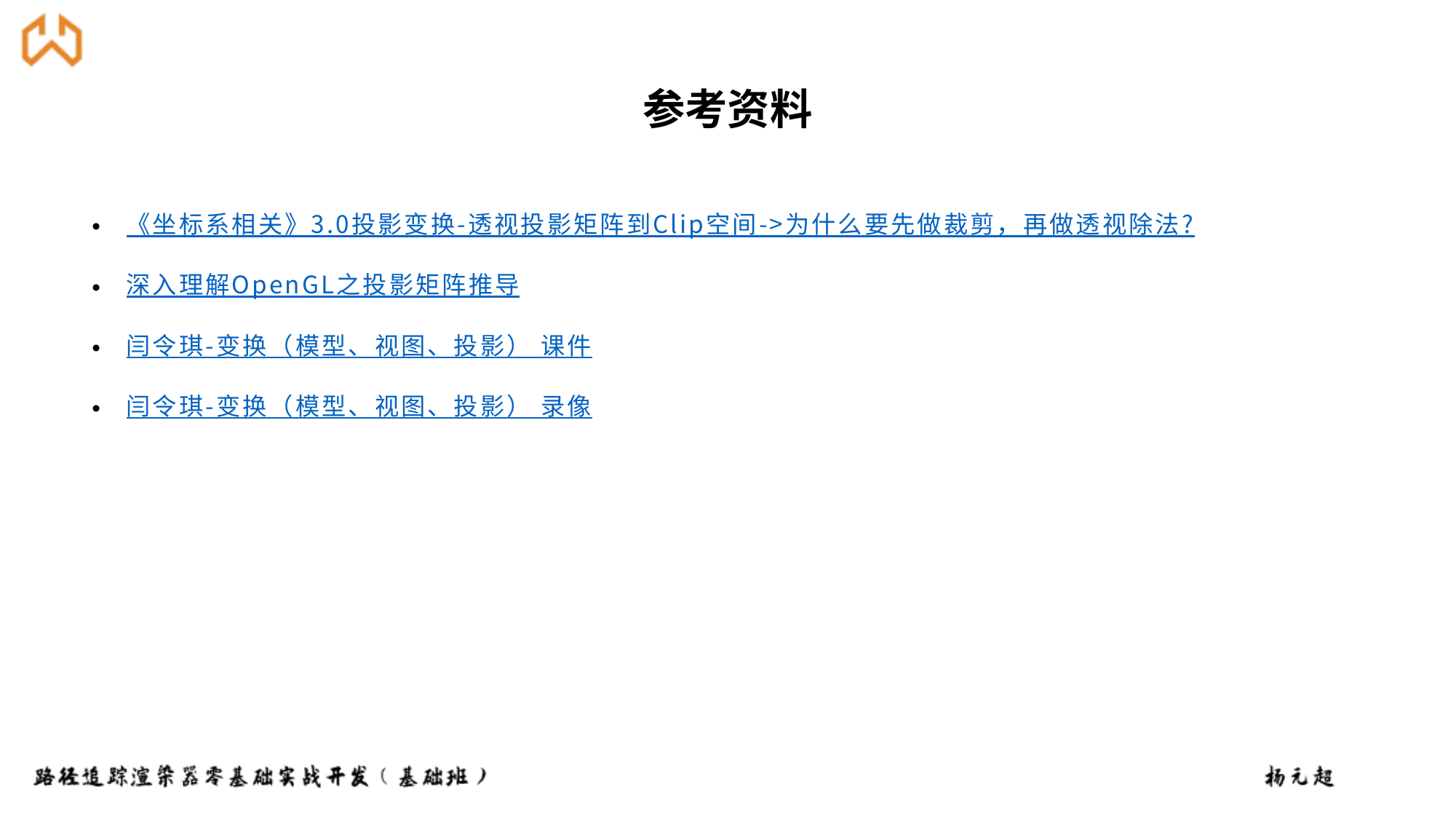

《坐标系相关》3.0投影变换-透视投影矩阵到Clip空间->为什么要先做裁剪，再做透视除法?
深入理解OpenGL之投影矩阵推导
闫令琪-变换（模型、视图、投影） 课件
闫令琪-变换（模型、视图、投影） 录像